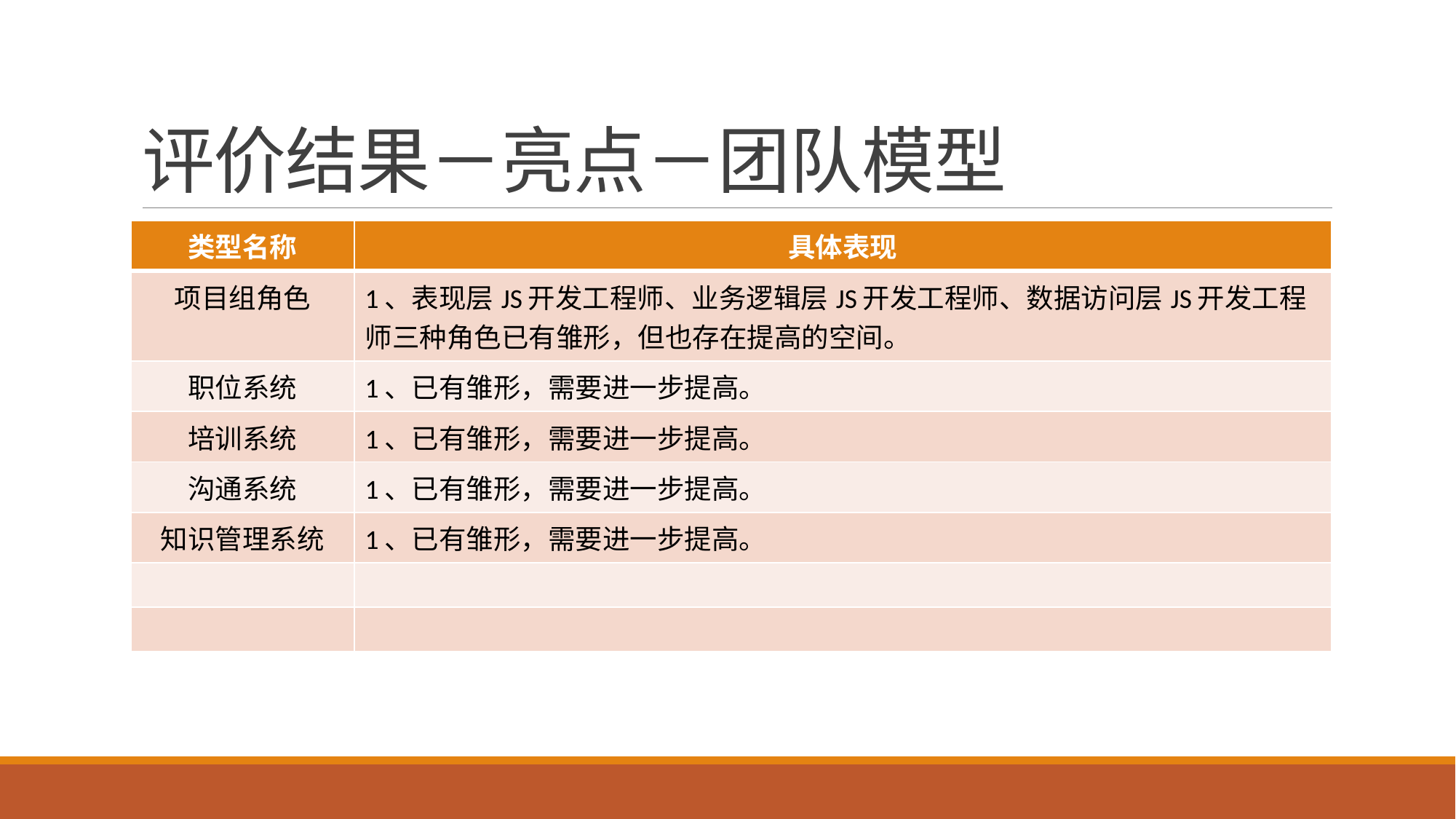

# 评价结果－亮点－团队模型
| 类型名称 | 具体表现 |
| --- | --- |
| 项目组角色 | 1、表现层JS开发工程师、业务逻辑层JS开发工程师、数据访问层JS开发工程师三种角色已有雏形，但也存在提高的空间。 |
| 职位系统 | 1、已有雏形，需要进一步提高。 |
| 培训系统 | 1、已有雏形，需要进一步提高。 |
| 沟通系统 | 1、已有雏形，需要进一步提高。 |
| 知识管理系统 | 1、已有雏形，需要进一步提高。 |
|  |  |
|  |  |